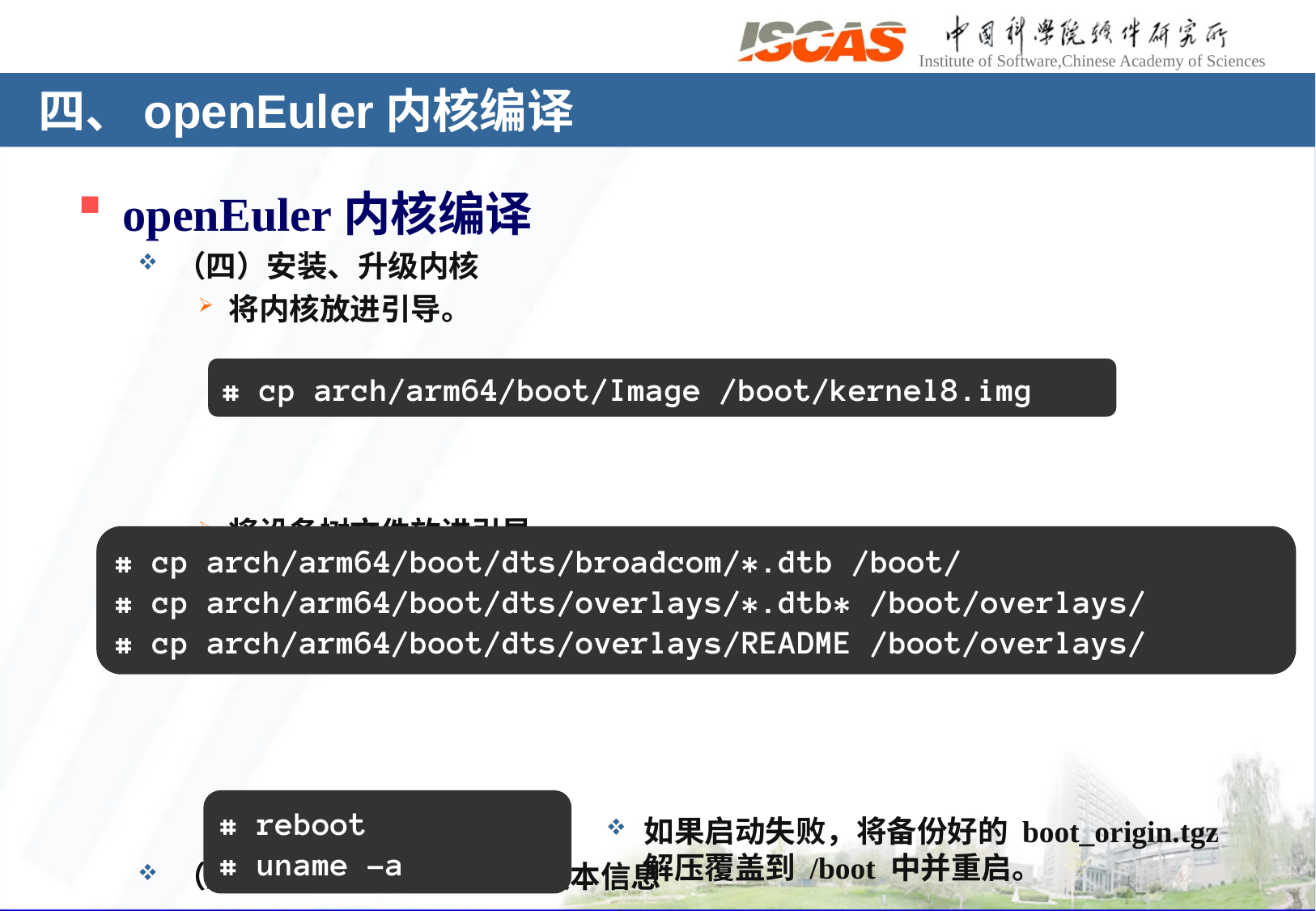

# 四、openEuler内核编译
openEuler内核编译
（四）安装、升级内核
将内核放进引导。

将设备树文件放进引导

（五）重启系统，查看内核版本信息
# cp arch/arm64/boot/Image /boot/kernel8.img
# cp arch/arm64/boot/dts/broadcom/*.dtb /boot/
# cp arch/arm64/boot/dts/overlays/*.dtb* /boot/overlays/
# cp arch/arm64/boot/dts/overlays/README /boot/overlays/
# reboot
# uname -a
如果启动失败，将备份好的 boot_origin.tgz解压覆盖到 /boot 中并重启。